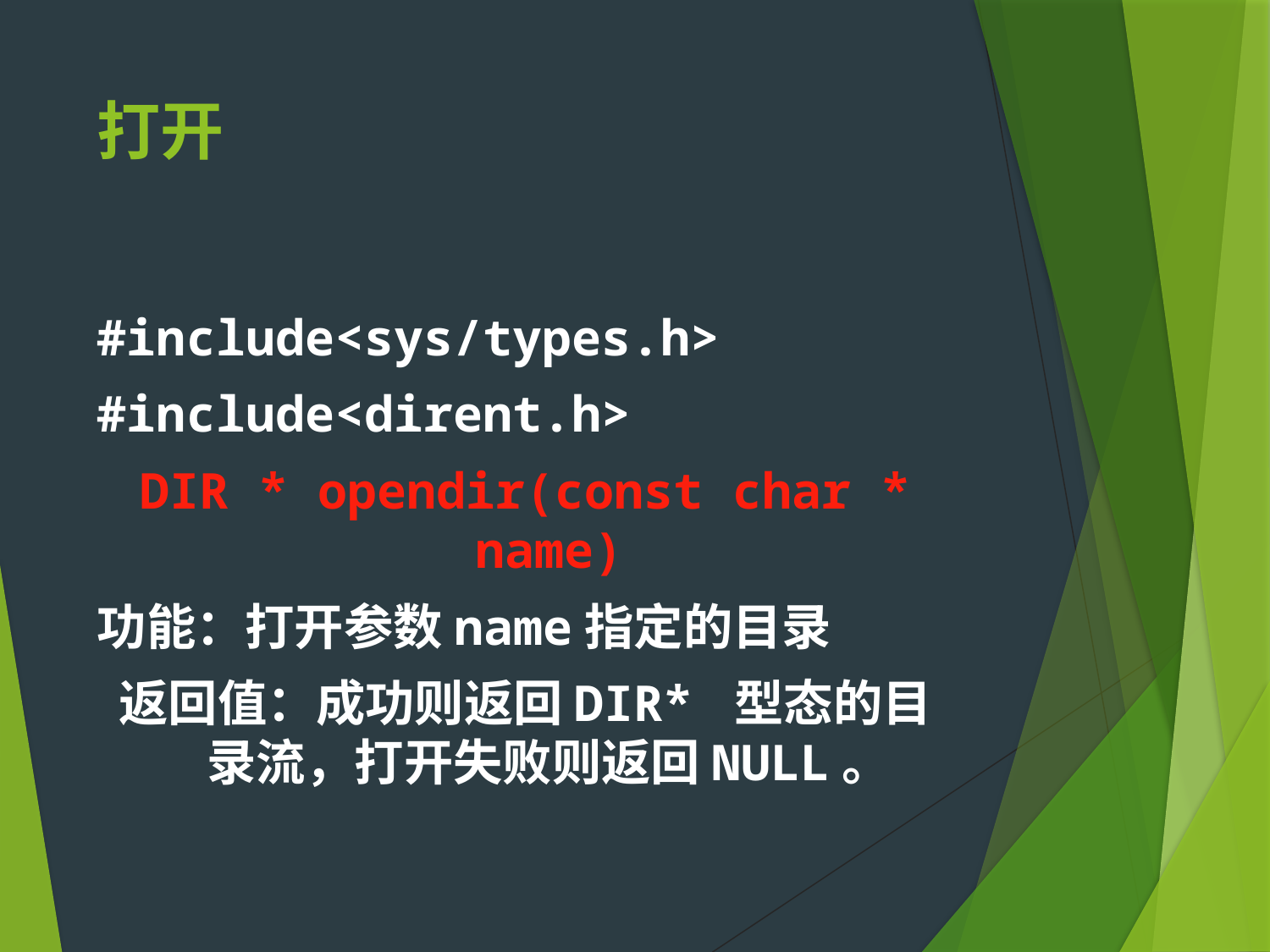

# 打开
#include<sys/types.h>
#include<dirent.h>
DIR * opendir(const char * name)
功能：打开参数name指定的目录
返回值：成功则返回DIR* 型态的目录流，打开失败则返回NULL。